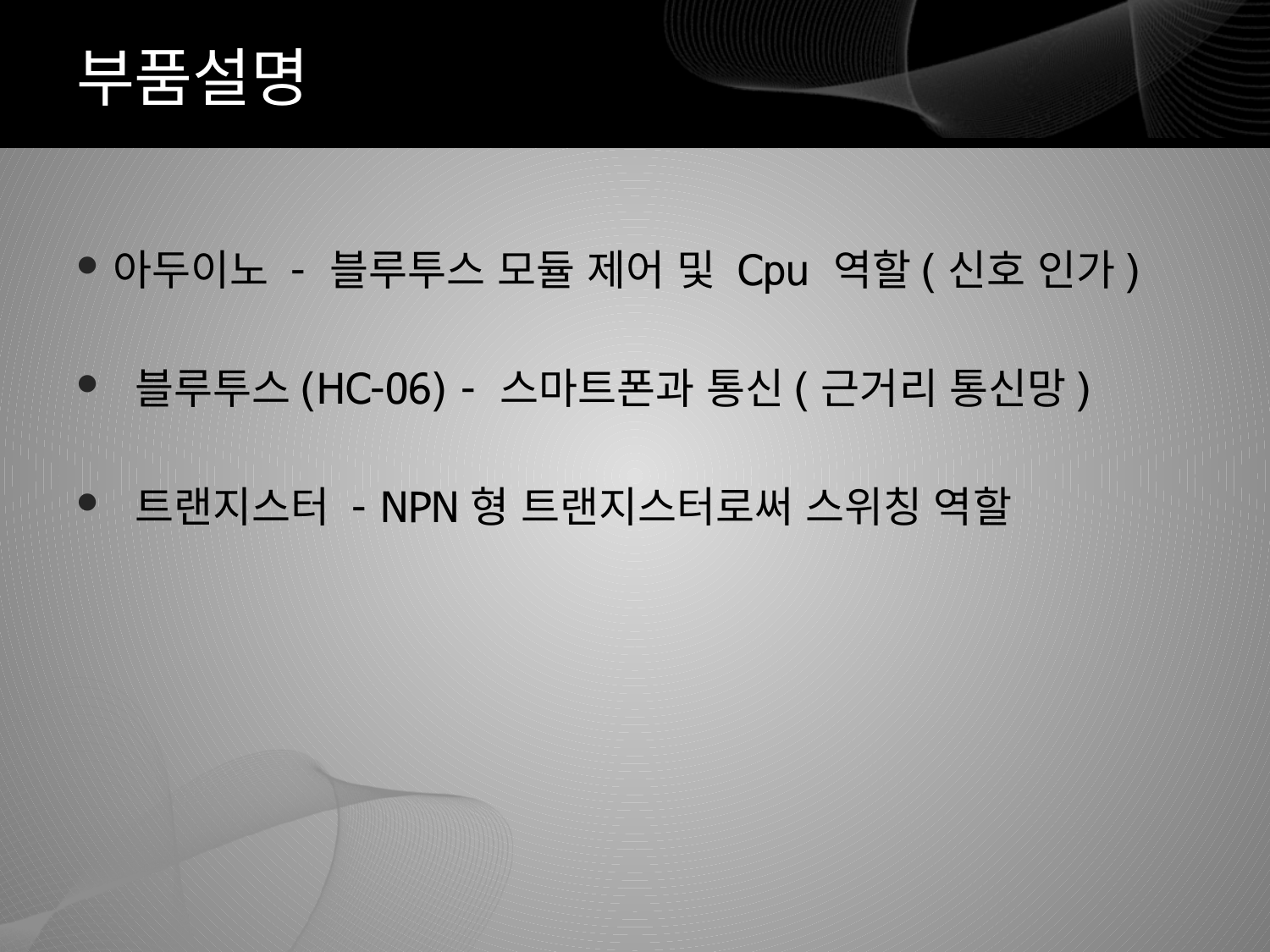

# 부품설명

아두이노 - 블루투스 모듈 제어 및 Cpu 역할(신호 인가)

 블루투스(HC-06) - 스마트폰과 통신(근거리 통신망)

 트랜지스터 - NPN형 트랜지스터로써 스위칭 역할